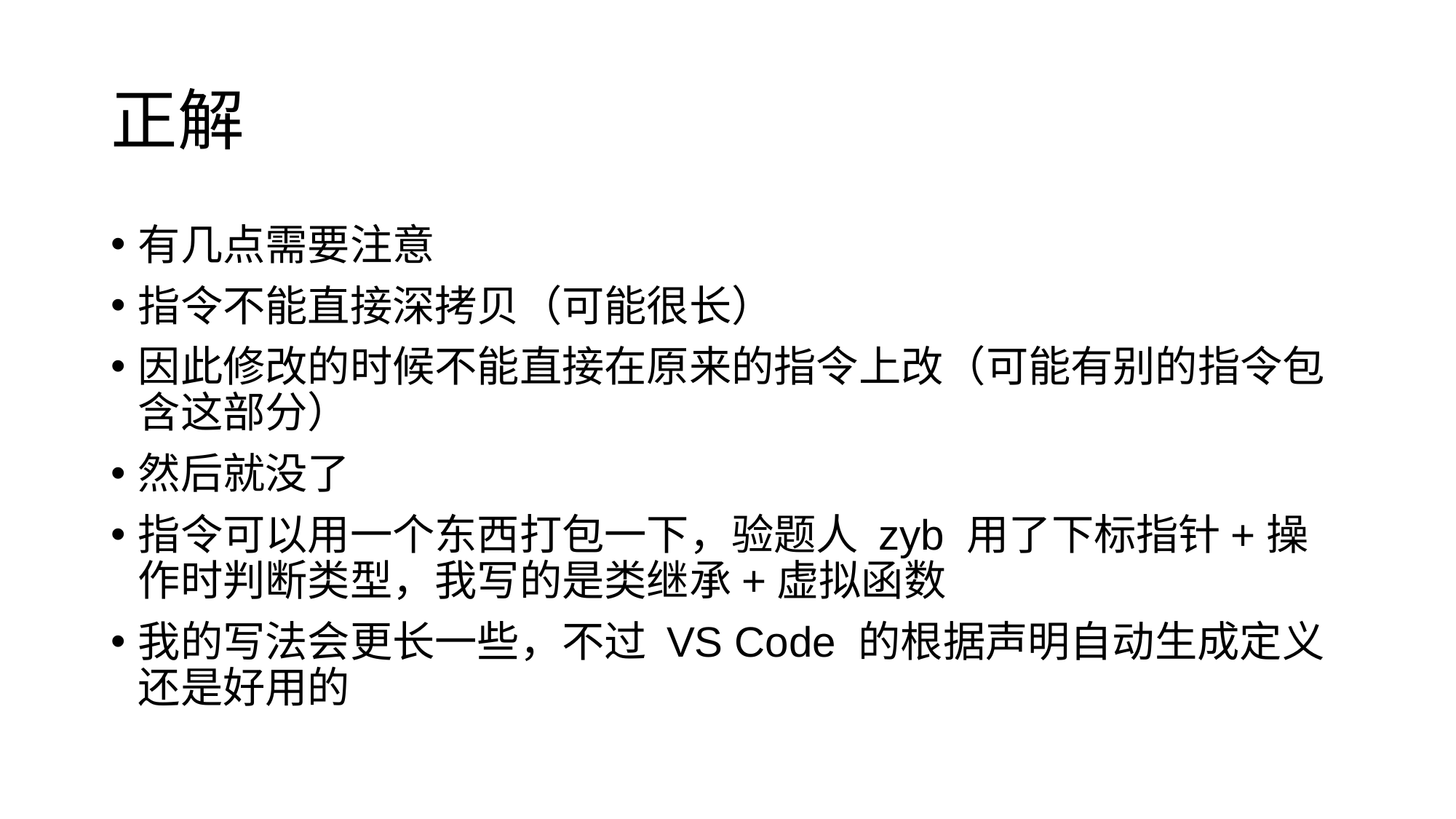

# 正解
有几点需要注意
指令不能直接深拷贝（可能很长）
因此修改的时候不能直接在原来的指令上改（可能有别的指令包含这部分）
然后就没了
指令可以用一个东西打包一下，验题人 zyb 用了下标指针+操作时判断类型，我写的是类继承+虚拟函数
我的写法会更长一些，不过 VS Code 的根据声明自动生成定义还是好用的